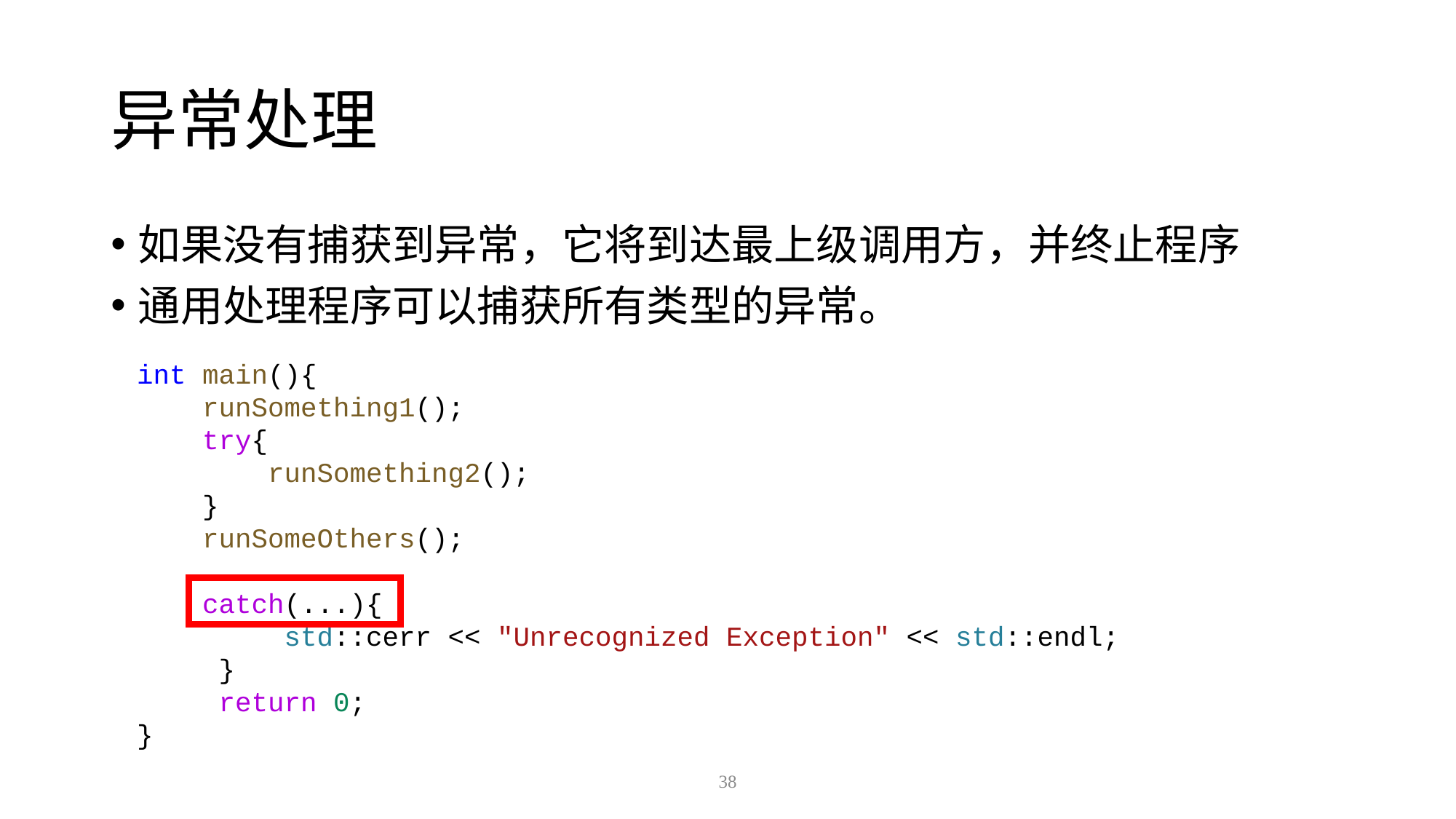

# 异常处理
如果没有捕获到异常，它将到达最上级调用方，并终止程序
通用处理程序可以捕获所有类型的异常。

int main(){
    runSomething1();
    try{
        runSomething2();
    }
    runSomeOthers();
    catch(...){
         std::cerr << "Unrecognized Exception" << std::endl;
     }
     return 0;
}

38